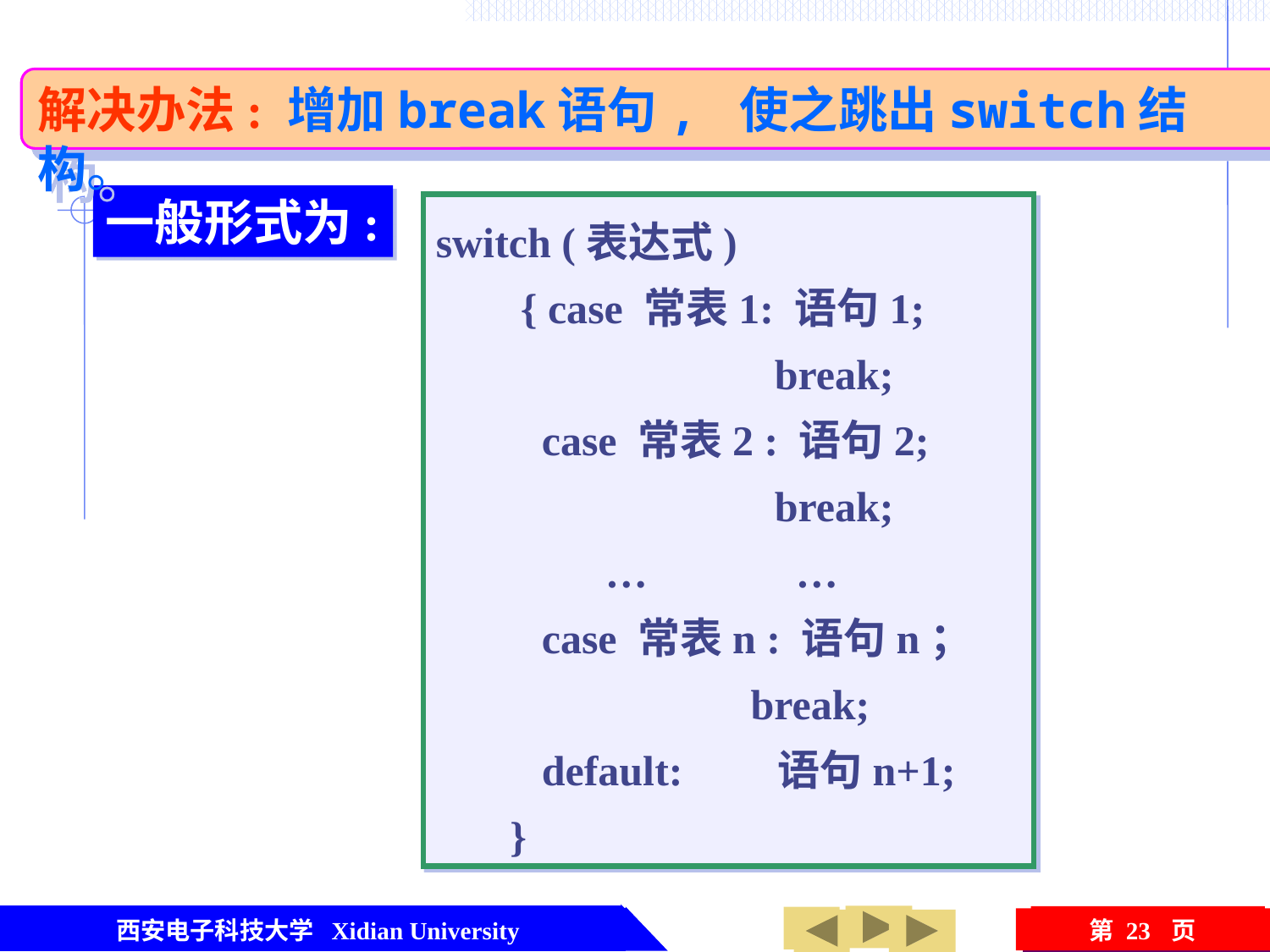

解决办法: 增加break语句, 使之跳出switch结构。
一般形式为:
switch (表达式)
        { case 常表1: 语句1;
            	        break;
          case 常表2 : 语句2;
                                break;
                …              …
          case 常表n : 语句n；
                                break;
          default:        语句n+1;
       }

西安电子科技大学  Xidian University
第 23 页